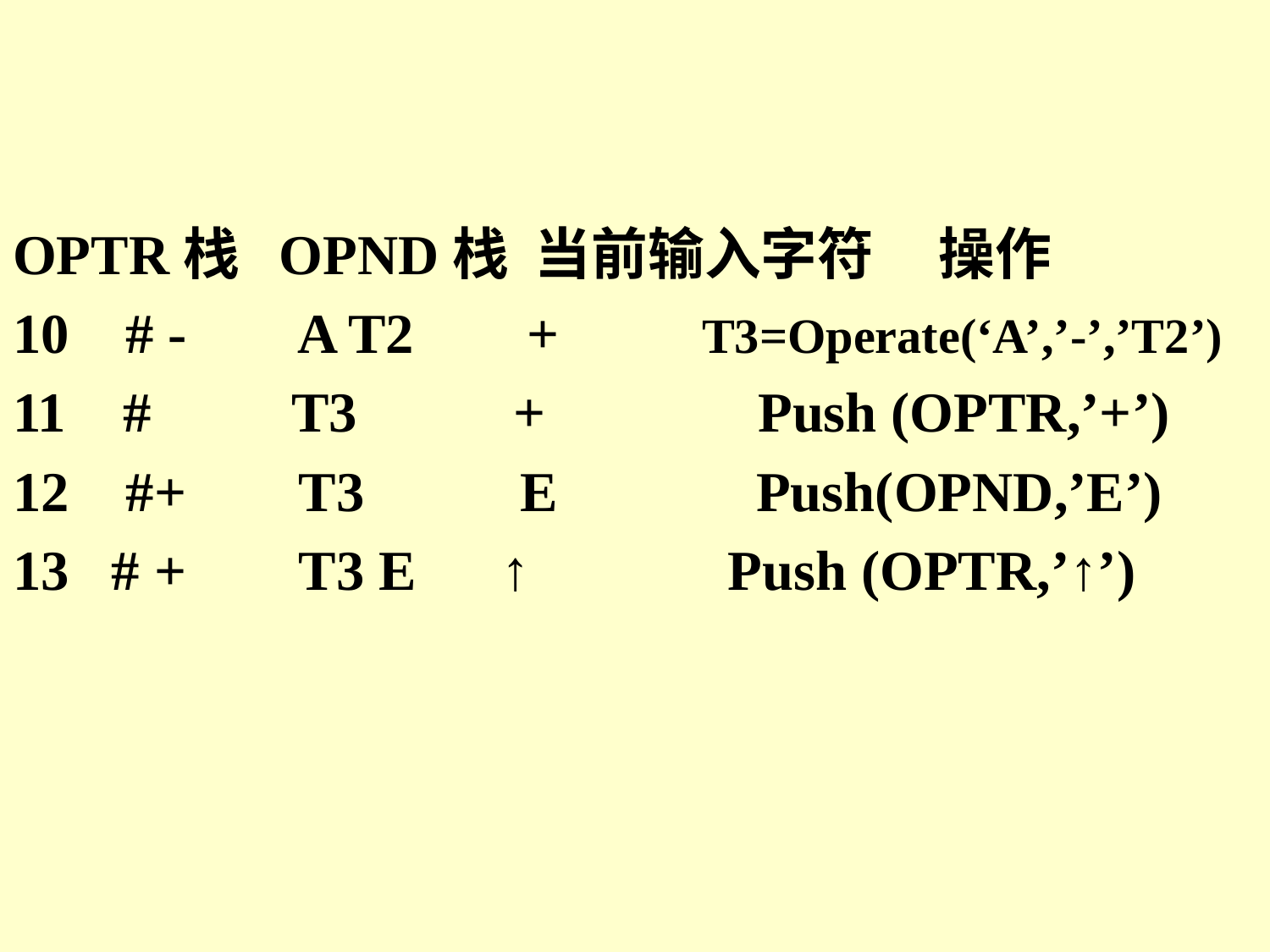

OPTR栈  OPND栈  当前输入字符     操作
10    # -        A T2        +          T3=Operate(‘A’,’-’,’T2’)
11    #          T3           +               Push (OPTR,’+’)
12    #+        T3           E              Push(OPND,’E’)
13   # +        T3 E      ↑              Push (OPTR,’↑’)